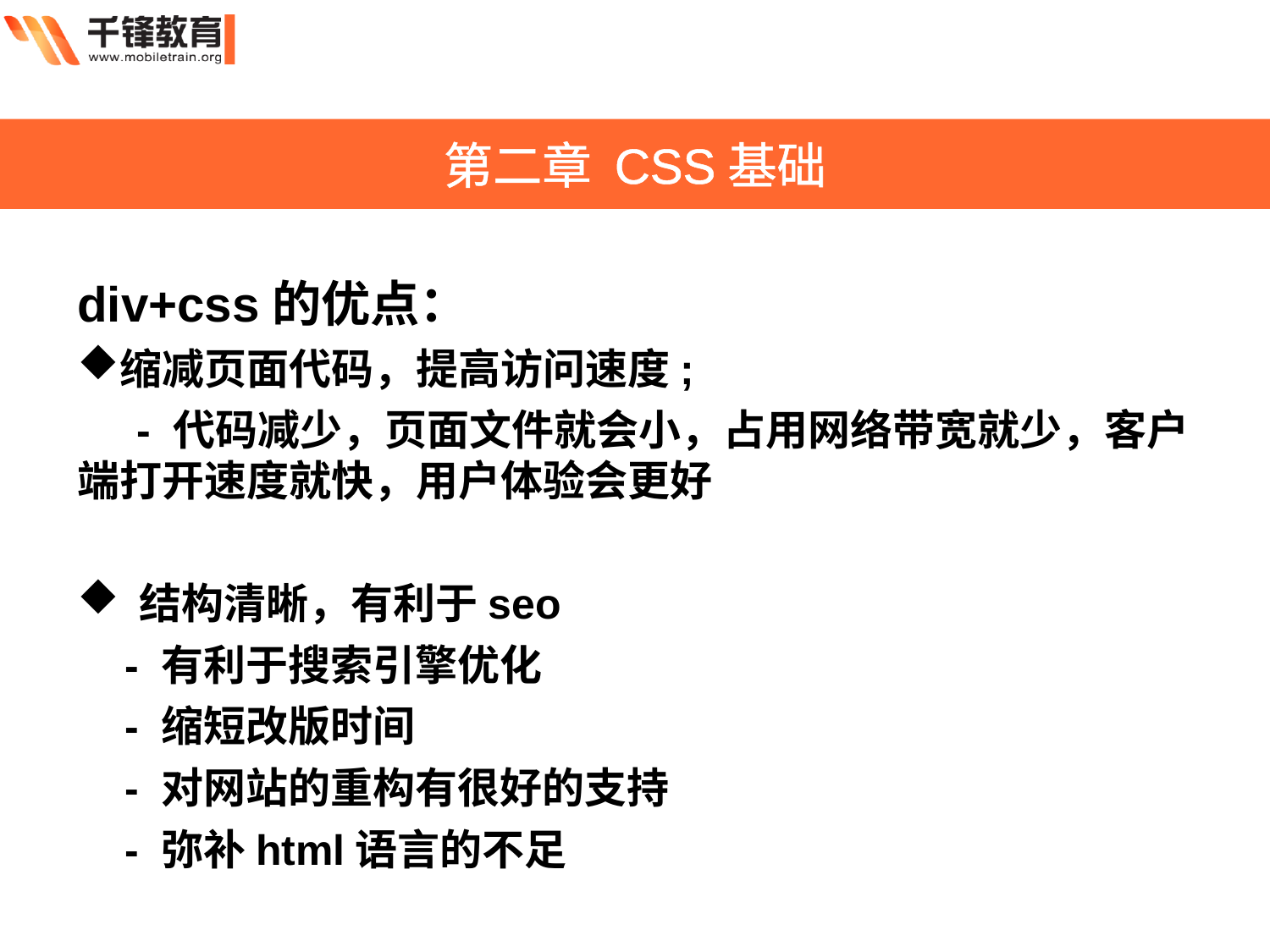

第二章 CSS基础
div+css的优点：
缩减页面代码，提高访问速度;
     - 代码减少，页面文件就会小，占用网络带宽就少，客户端打开速度就快，用户体验会更好

 结构清晰，有利于seo
    - 有利于搜索引擎优化
    - 缩短改版时间
    - 对网站的重构有很好的支持
    - 弥补html语言的不足